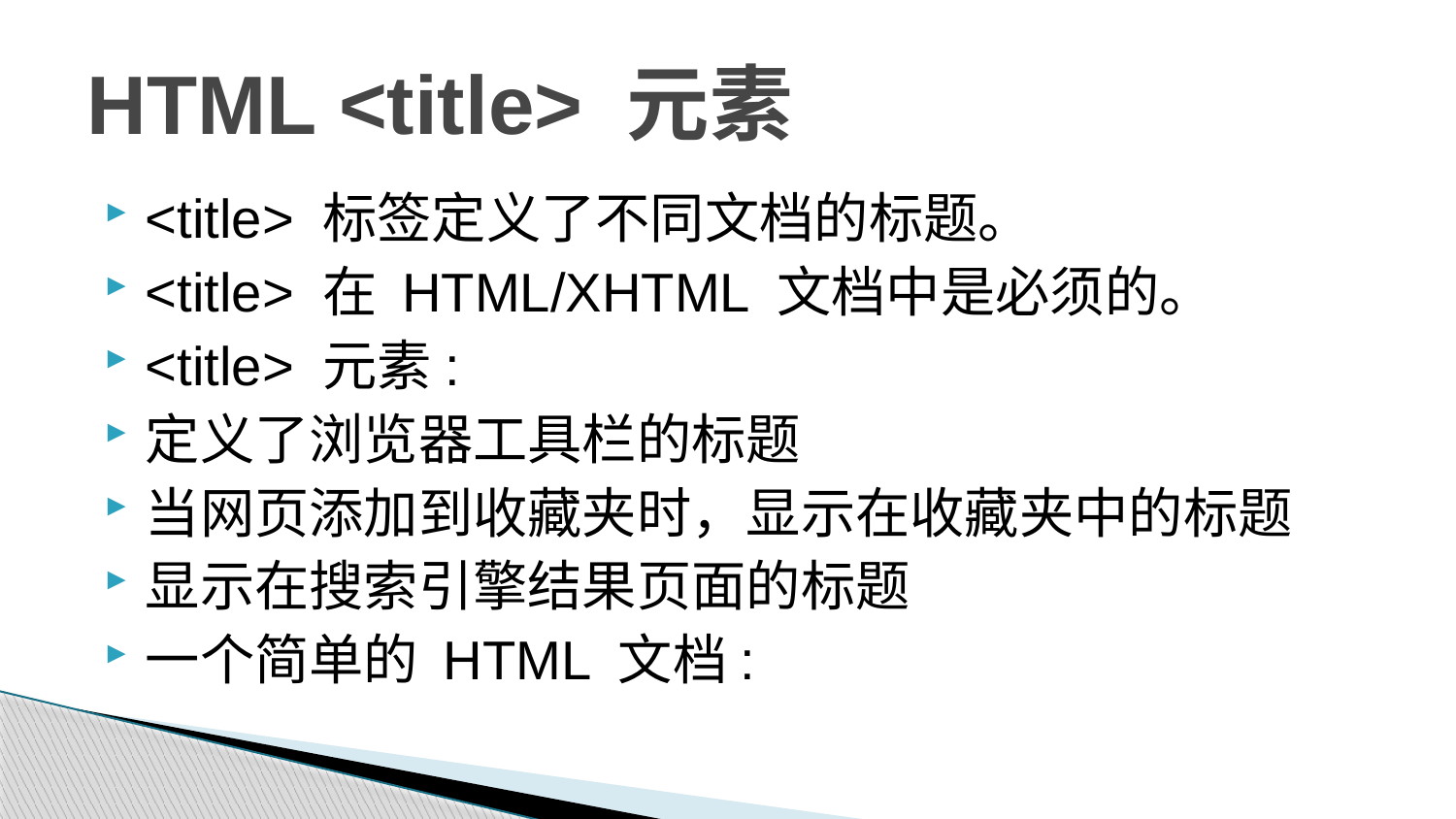

# HTML <title> 元素
<title> 标签定义了不同文档的标题。
<title> 在 HTML/XHTML 文档中是必须的。
<title> 元素:
定义了浏览器工具栏的标题
当网页添加到收藏夹时，显示在收藏夹中的标题
显示在搜索引擎结果页面的标题
一个简单的 HTML 文档: